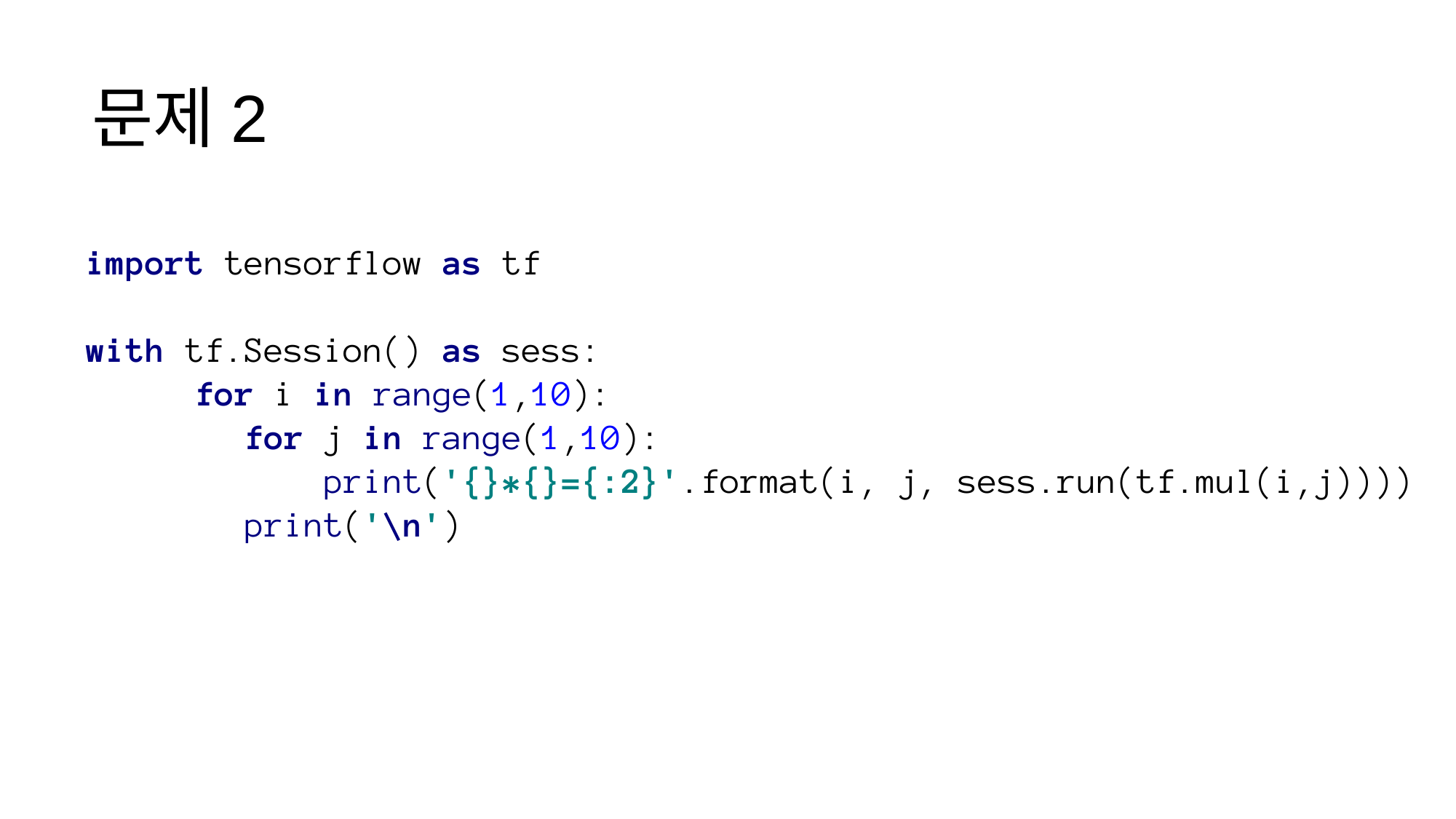

# 문제2
import tensorflow as tf
with tf.Session() as sess:
	for i in range(1,10):
        for j in range(1,10):
            print('{}*{}={:2}'.format(i, j, sess.run(tf.mul(i,j))))
        print('\n')